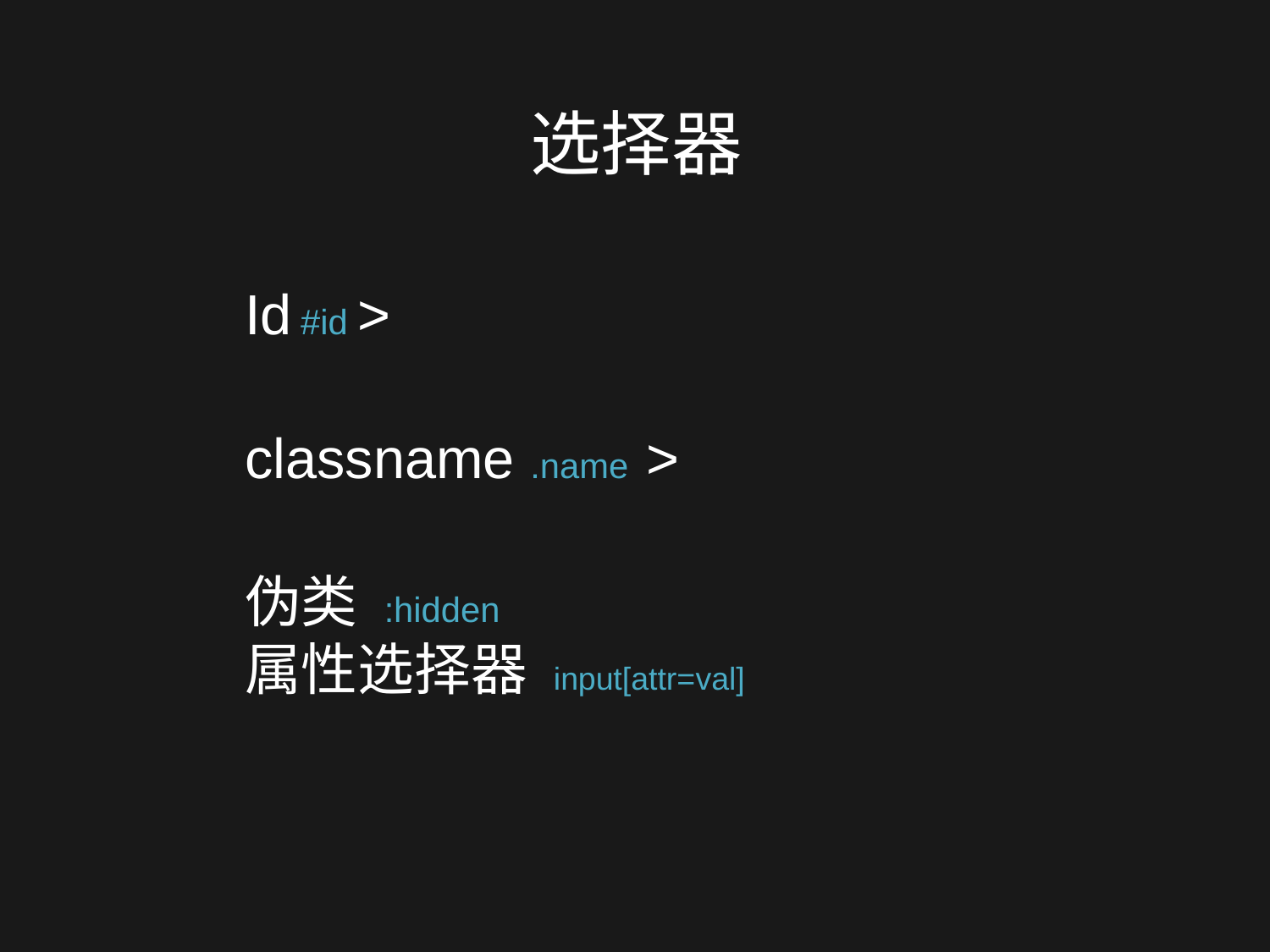

选择器
Id #id >

classname .name  >

伪类 :hidden
属性选择器 input[attr=val]